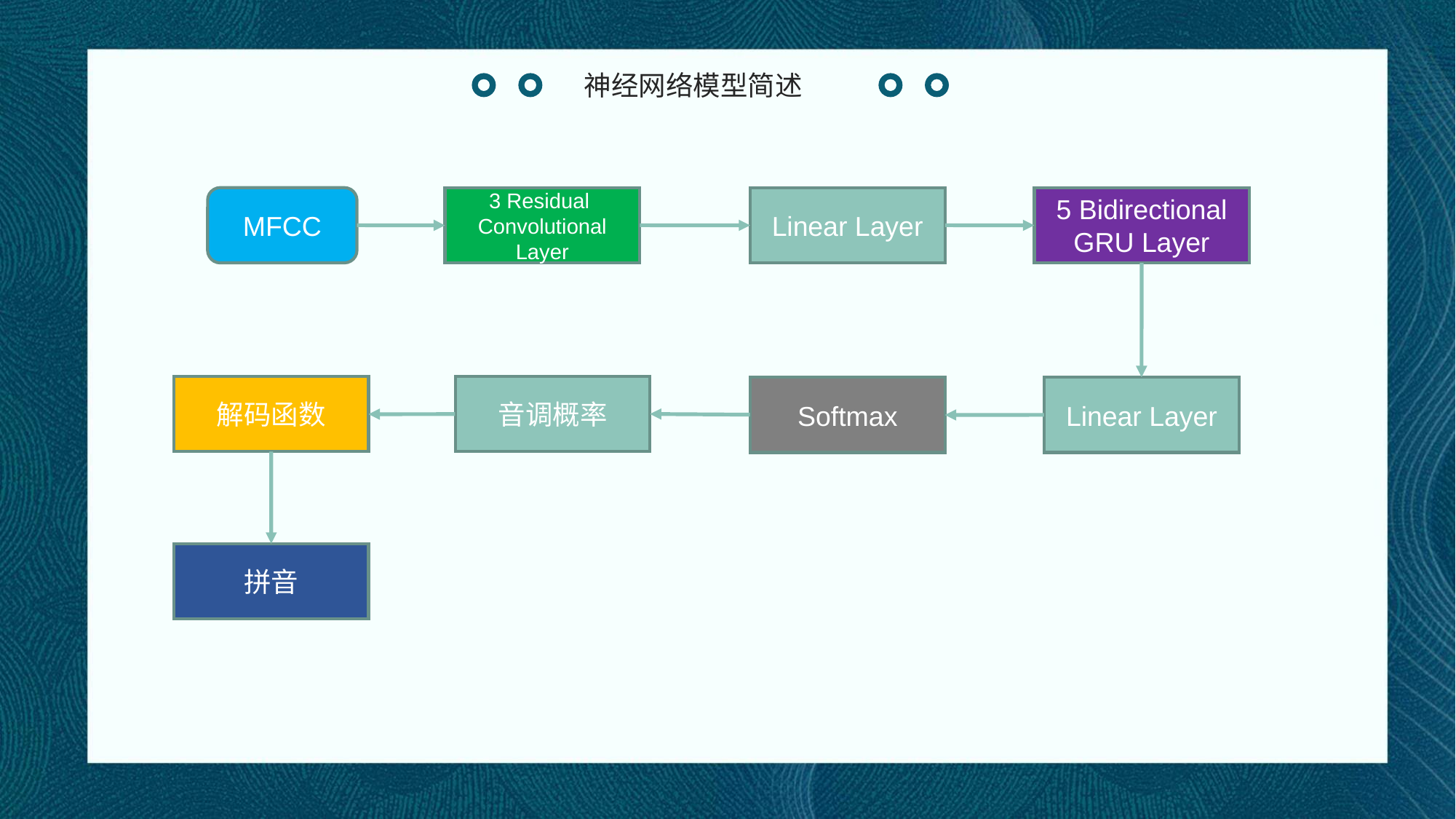

神经网络模型简述

MFCC
3 Residual
Convolutional Layer
Linear Layer
5 Bidirectional GRU Layer

解码函数
音调概率
Softmax
Linear Layer

拼音